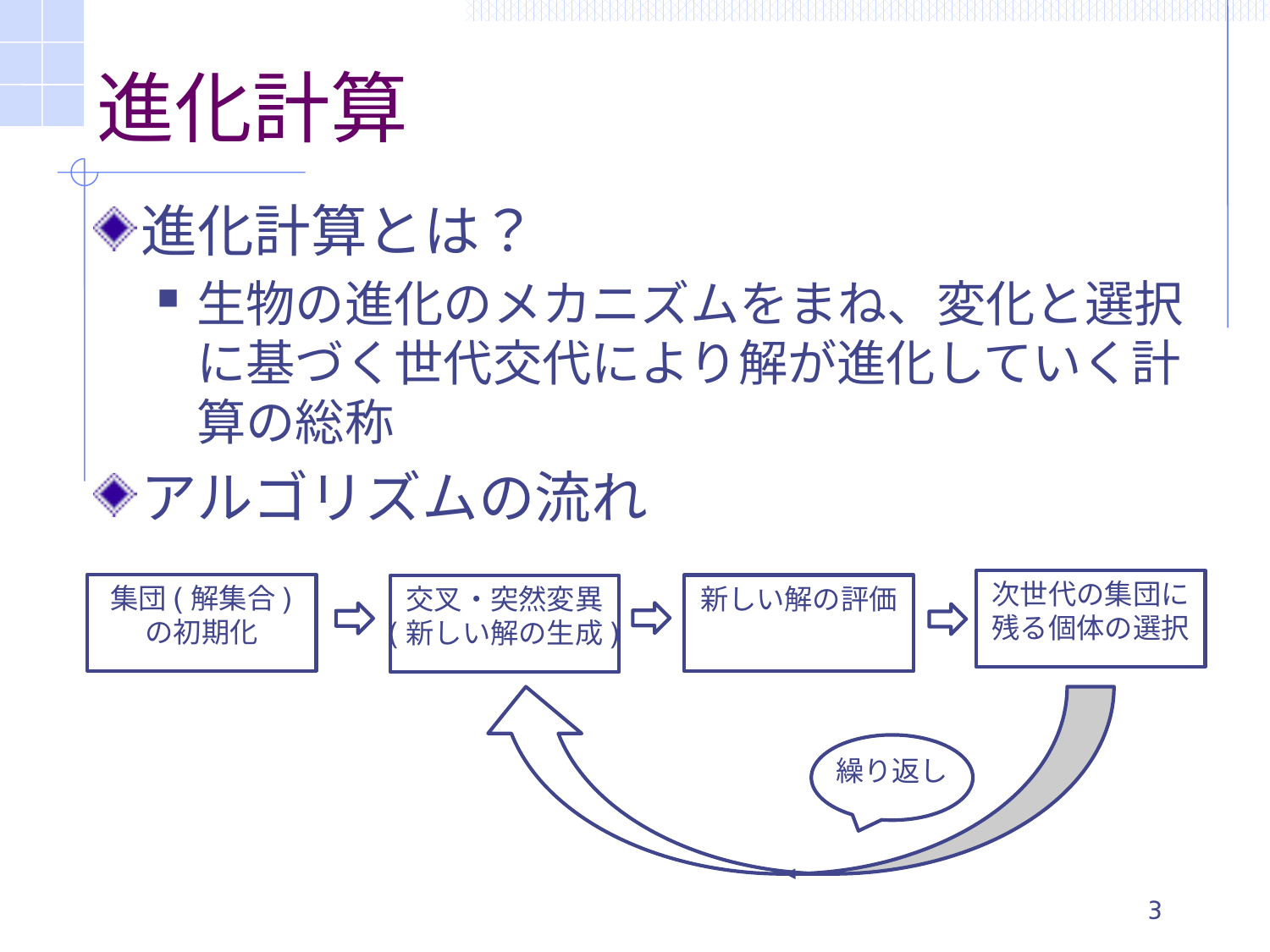

# 進化計算
進化計算とは？
生物の進化のメカニズムをまね、変化と選択に基づく世代交代により解が進化していく計算の総称
アルゴリズムの流れ
次世代の集団に
残る個体の選択
集団(解集合)
の初期化
新しい解の評価
交叉・突然変異
(新しい解の生成)

繰り返し
3